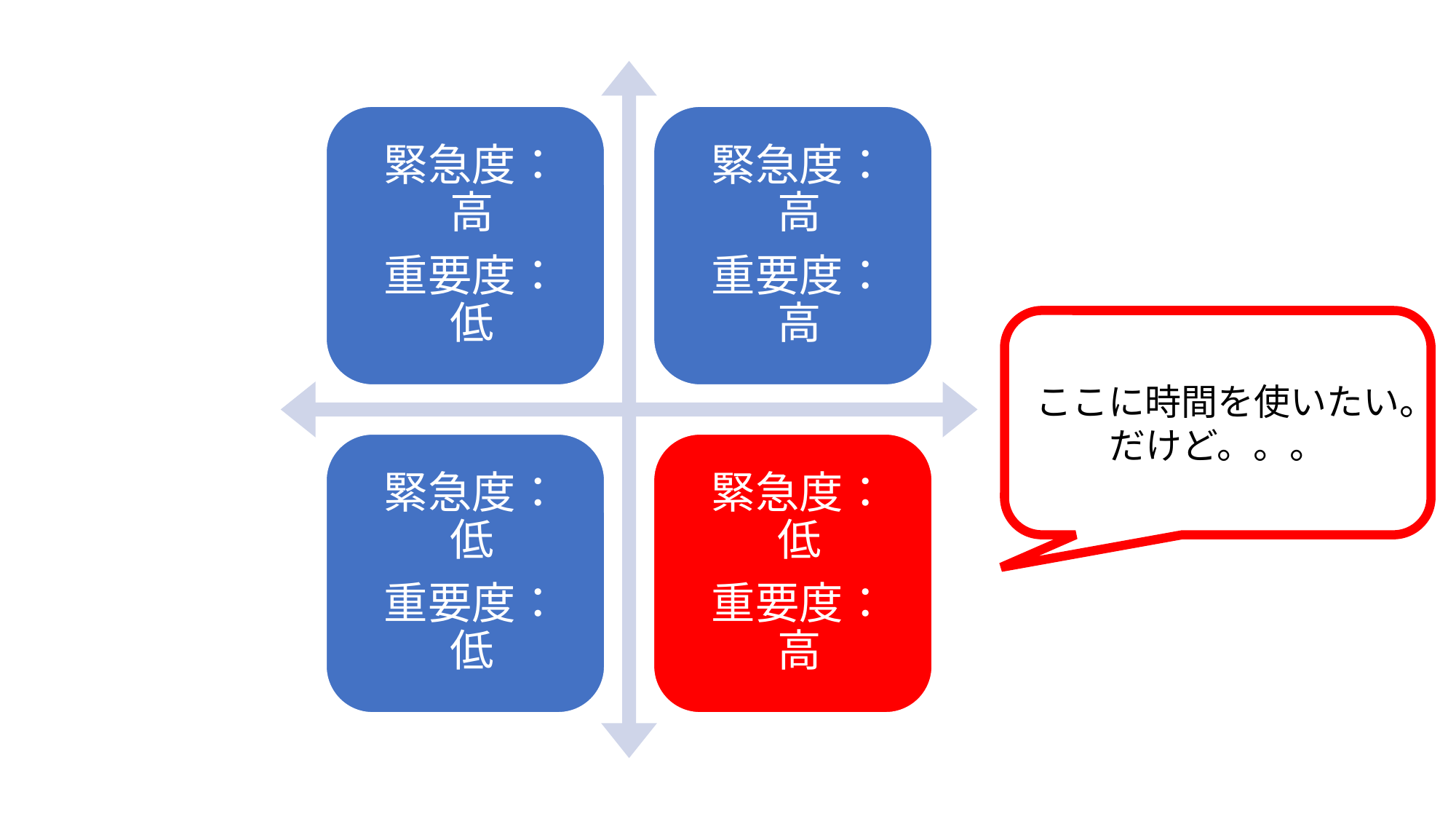

緊急度：高
重要度：低
緊急度：高
重要度：高
緊急度：低
重要度：低
緊急度：低
重要度：高
ここに時間を使いたい。
だけど。。。